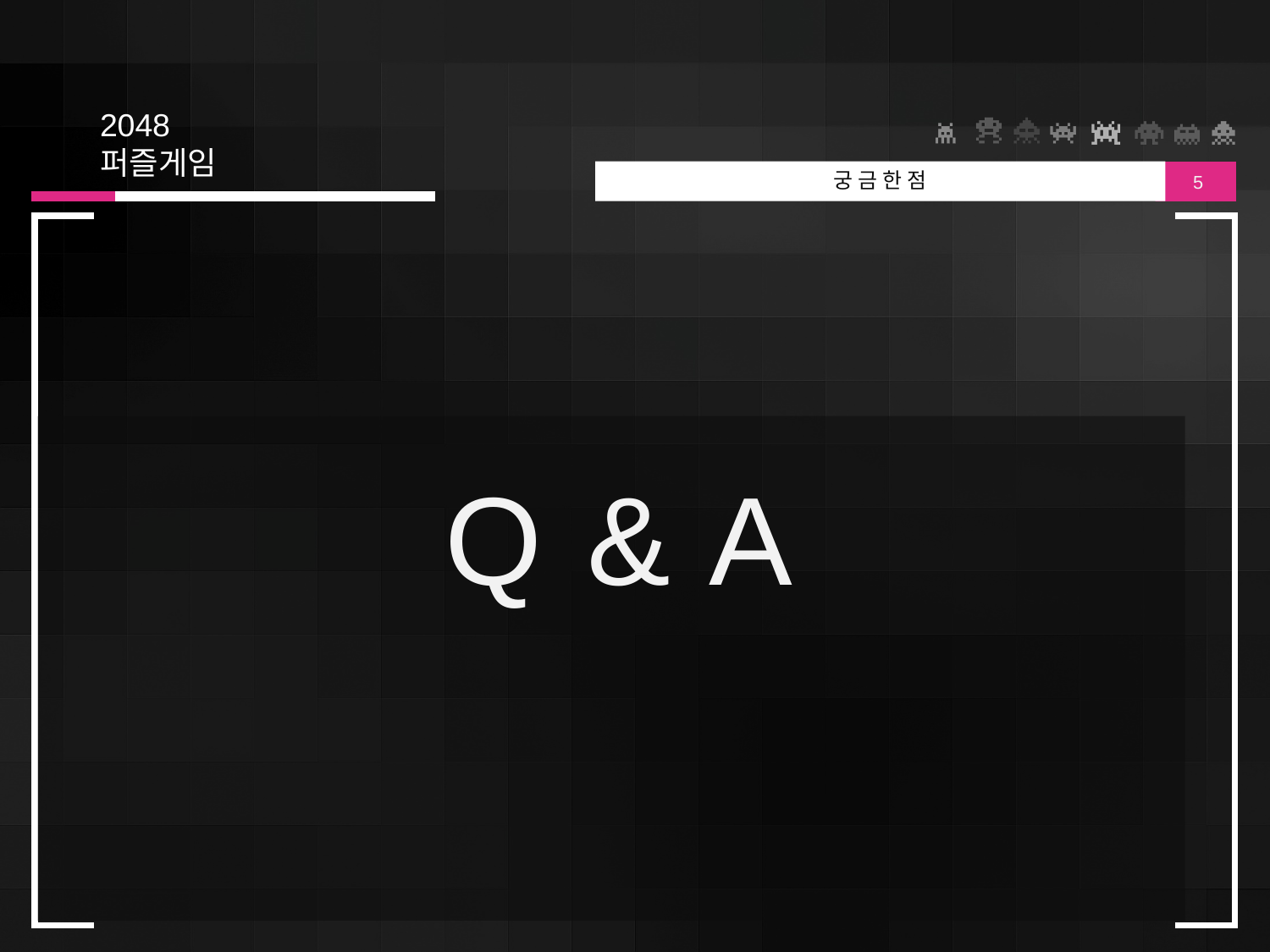

# 2048 퍼즐게임
궁금한점
5

 Q & A